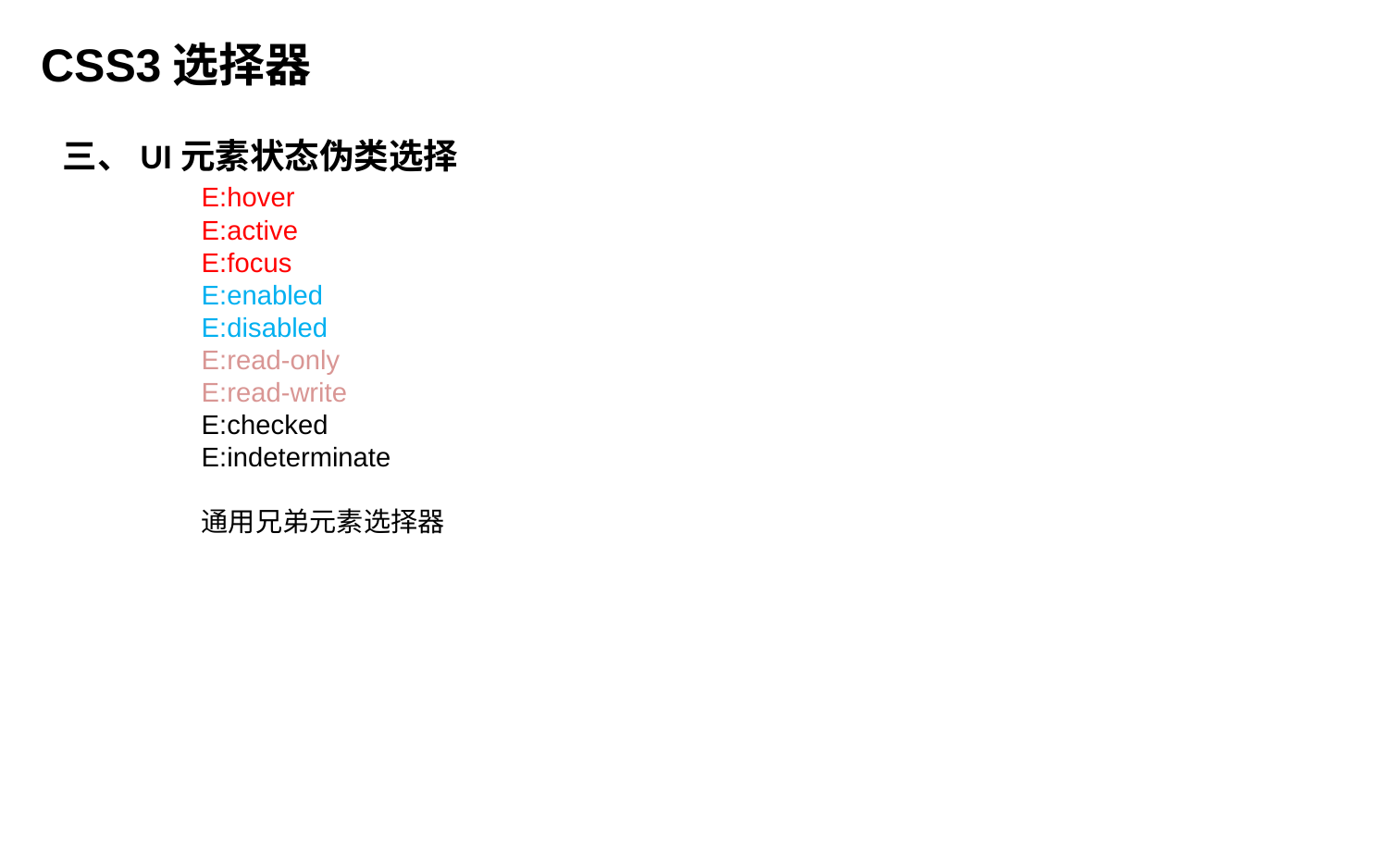

CSS3选择器
三、UI元素状态伪类选择
	E:hover
	E:active
	E:focus
	E:enabled
	E:disabled
	E:read-only
	E:read-write
	E:checked
	E:indeterminate

	通用兄弟元素选择器